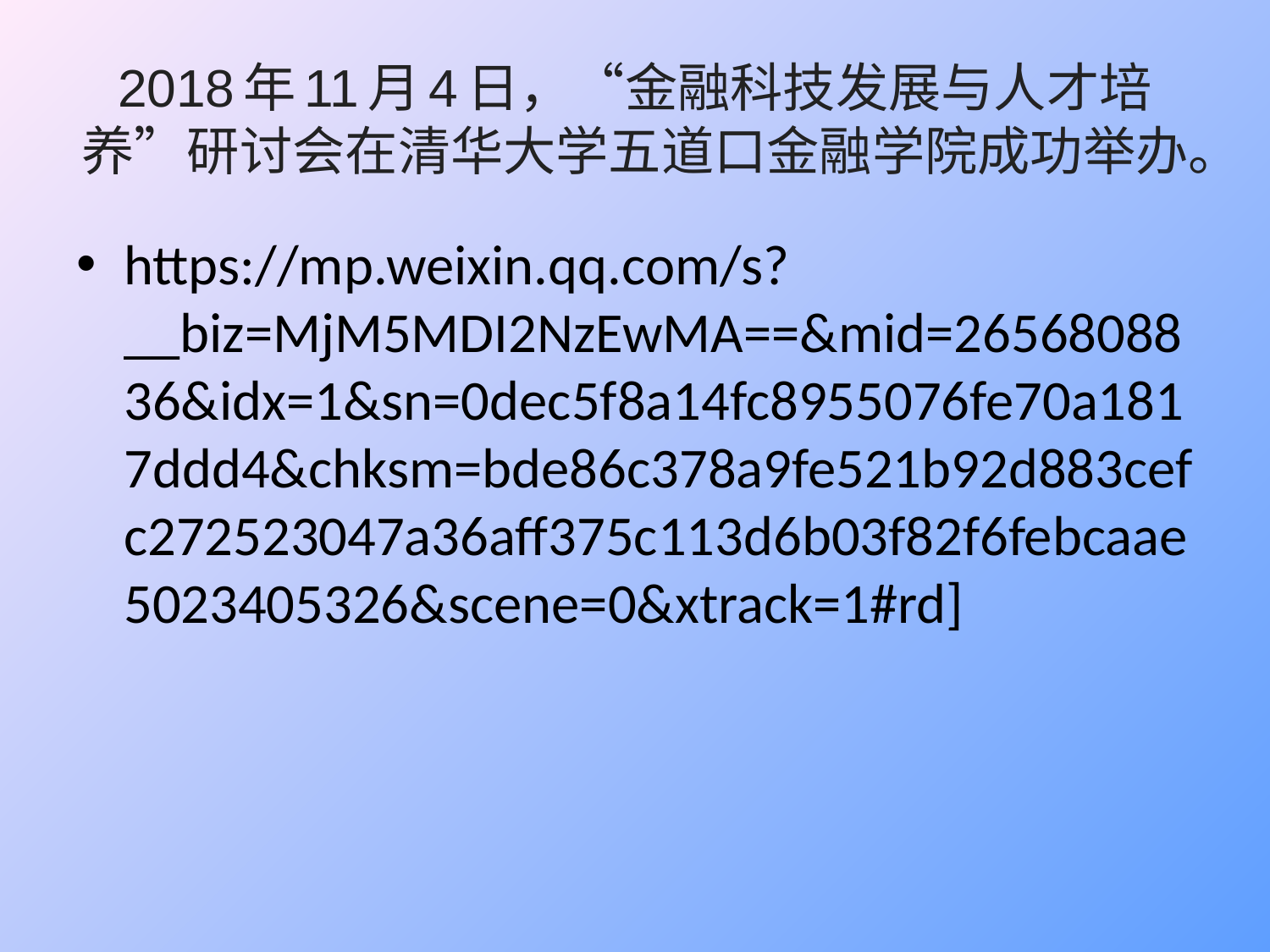

# 2018年11月4日，“金融科技发展与人才培养”研讨会在清华大学五道口金融学院成功举办。
https://mp.weixin.qq.com/s?__biz=MjM5MDI2NzEwMA==&mid=2656808836&idx=1&sn=0dec5f8a14fc8955076fe70a1817ddd4&chksm=bde86c378a9fe521b92d883cefc272523047a36aff375c113d6b03f82f6febcaae5023405326&scene=0&xtrack=1#rd]